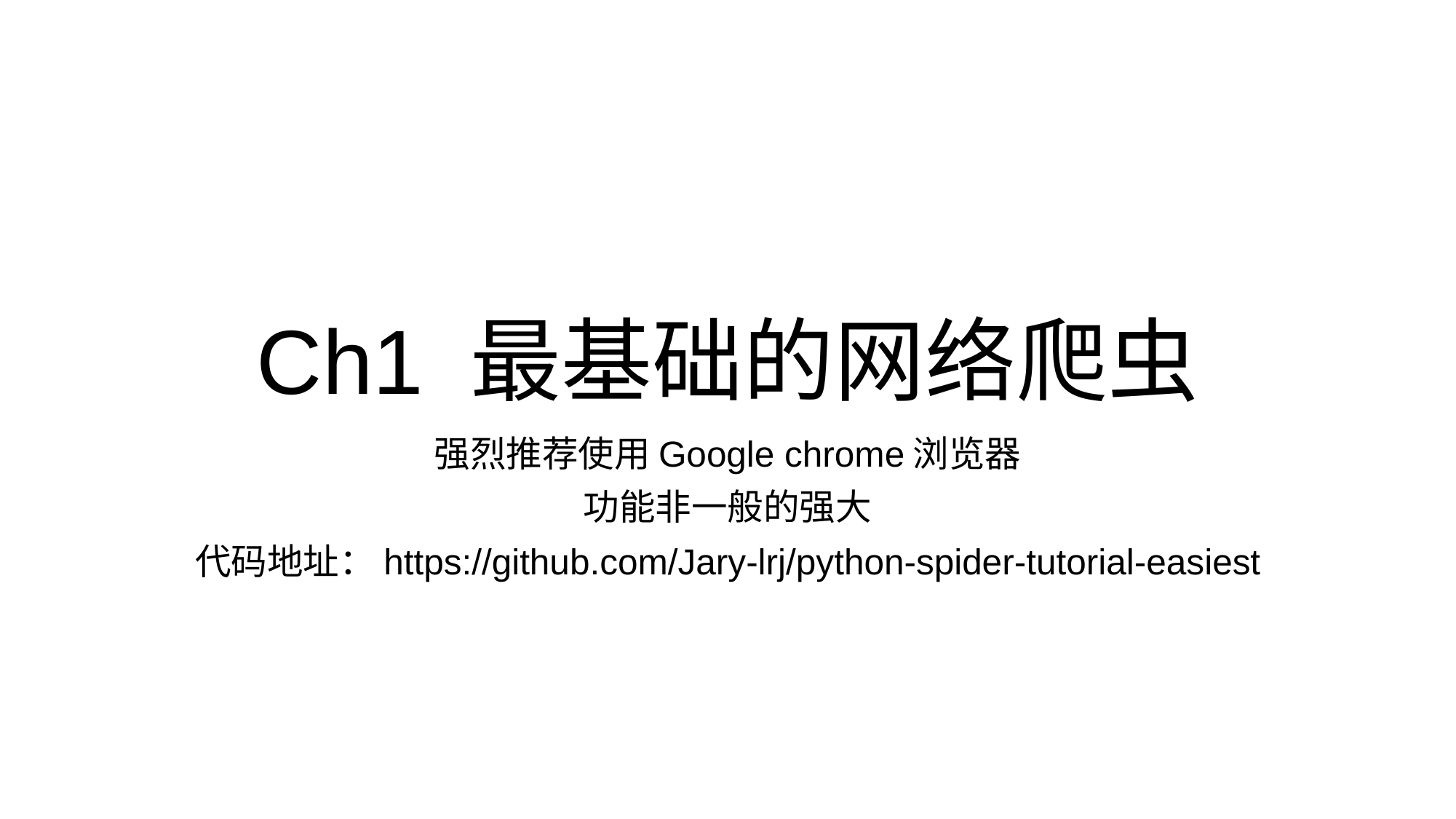

# Ch1 最基础的网络爬虫
强烈推荐使用Google chrome浏览器
功能非一般的强大
代码地址：https://github.com/Jary-lrj/python-spider-tutorial-easiest